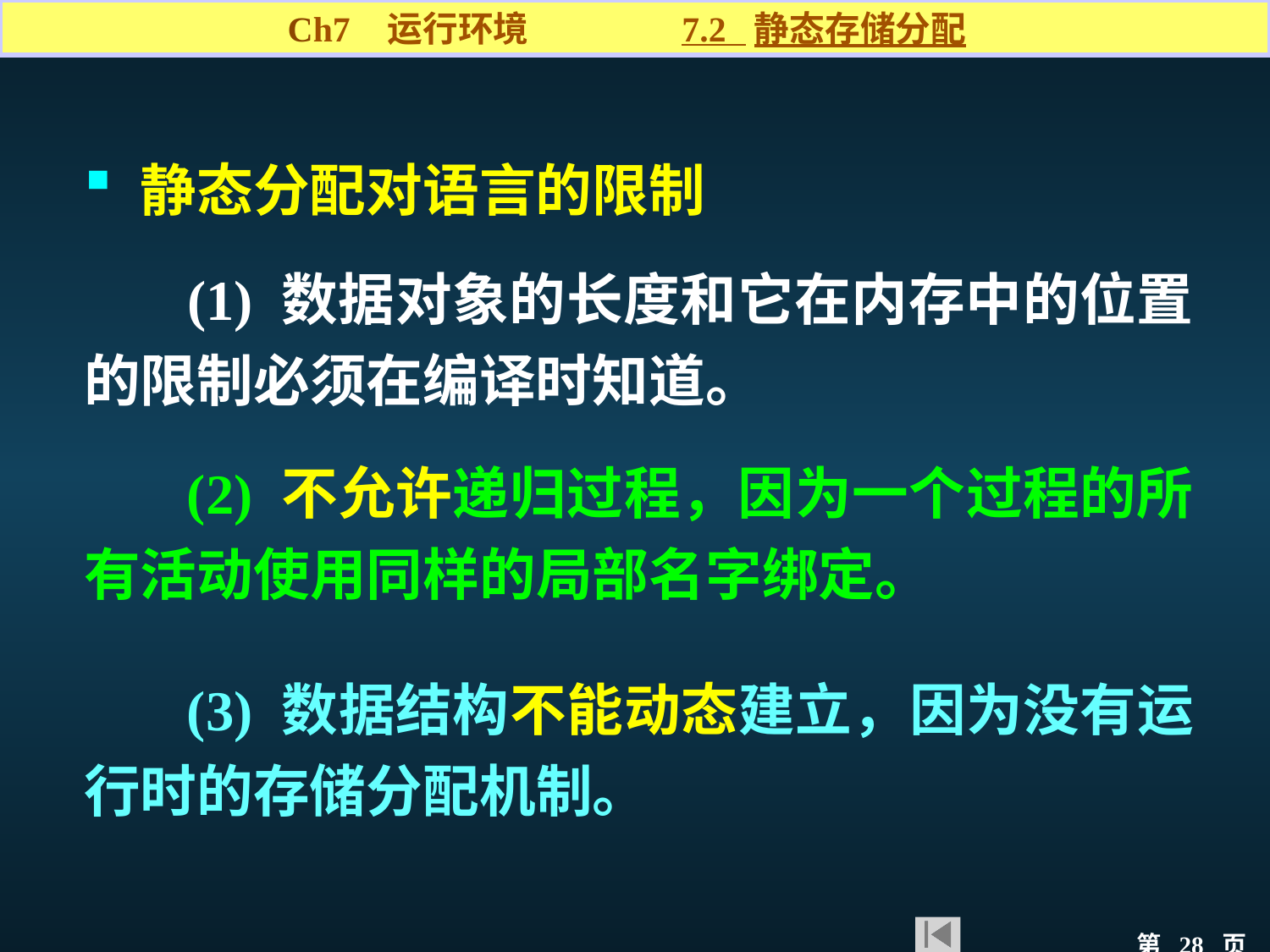

Ch7   运行环境                  7.2  静态存储分配
 静态分配对语言的限制
       (1) 数据对象的长度和它在内存中的位置的限制必须在编译时知道。
       (2) 不允许递归过程，因为一个过程的所有活动使用同样的局部名字绑定。
       (3) 数据结构不能动态建立，因为没有运行时的存储分配机制。